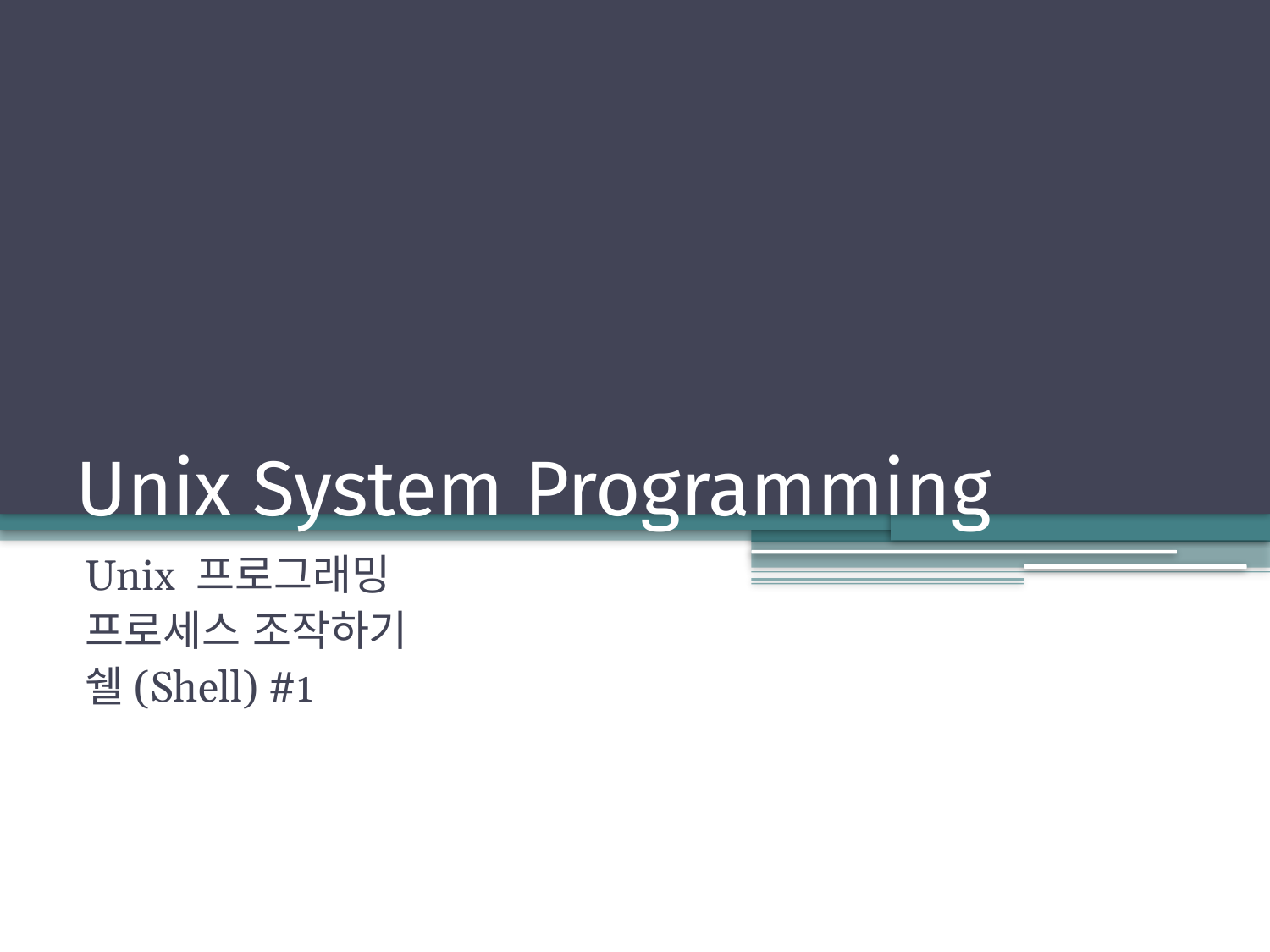

# Unix System Programming
Unix 프로그래밍
프로세스 조작하기
쉘(Shell) #1